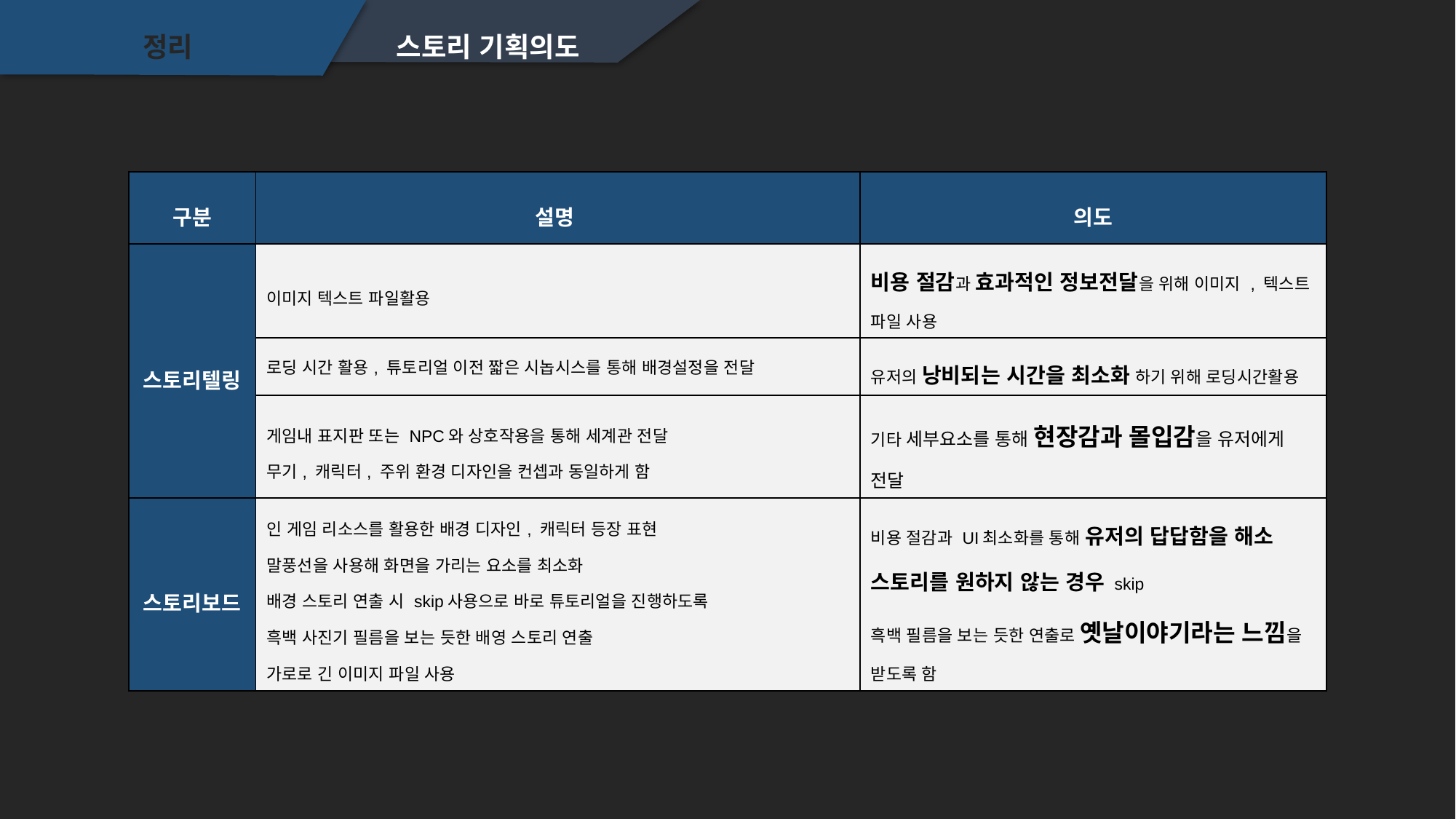

정리
스토리 기획의도
| 구분 | 설명 | 의도 |
| --- | --- | --- |
| 스토리텔링 | 이미지 텍스트 파일활용 | 비용 절감과 효과적인 정보전달을 위해 이미지 , 텍스트 파일 사용 |
|  | 로딩 시간 활용, 튜토리얼 이전 짧은 시놉시스를 통해 배경설정을 전달 | 유저의 낭비되는 시간을 최소화 하기 위해 로딩시간활용 |
|  | 게임내 표지판 또는 NPC와 상호작용을 통해 세계관 전달 무기, 캐릭터, 주위 환경 디자인을 컨셉과 동일하게 함 | 기타 세부요소를 통해 현장감과 몰입감을 유저에게 전달 |
| 스토리보드 | 인 게임 리소스를 활용한 배경 디자인, 캐릭터 등장 표현 말풍선을 사용해 화면을 가리는 요소를 최소화 배경 스토리 연출 시 skip사용으로 바로 튜토리얼을 진행하도록 흑백 사진기 필름을 보는 듯한 배영 스토리 연출 가로로 긴 이미지 파일 사용 | 비용 절감과 UI최소화를 통해 유저의 답답함을 해소 스토리를 원하지 않는 경우 skip 흑백 필름을 보는 듯한 연출로 옛날이야기라는 느낌을 받도록 함 |